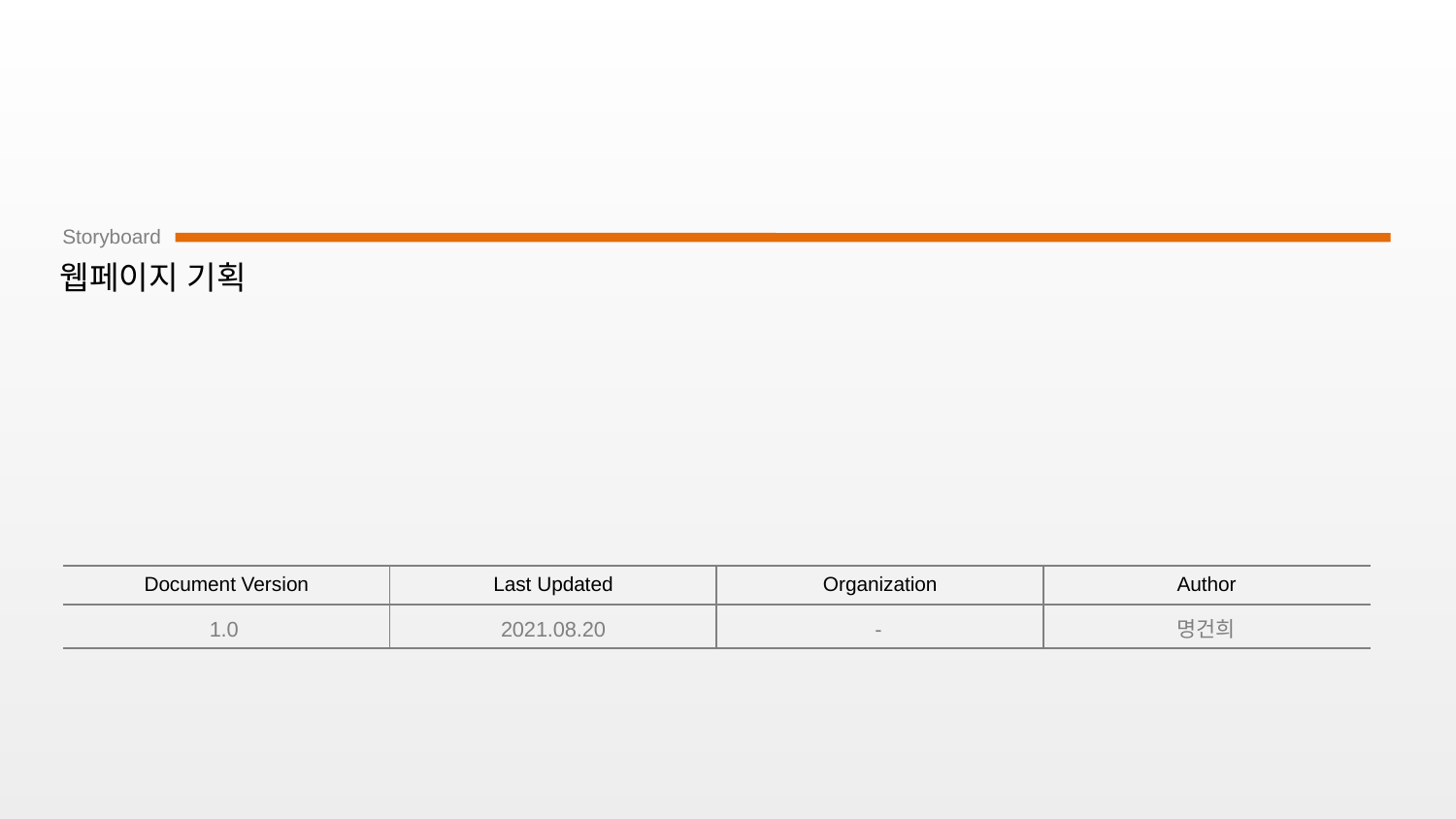

# 웹페이지 기획
1.0
2021.08.20
-
명건희